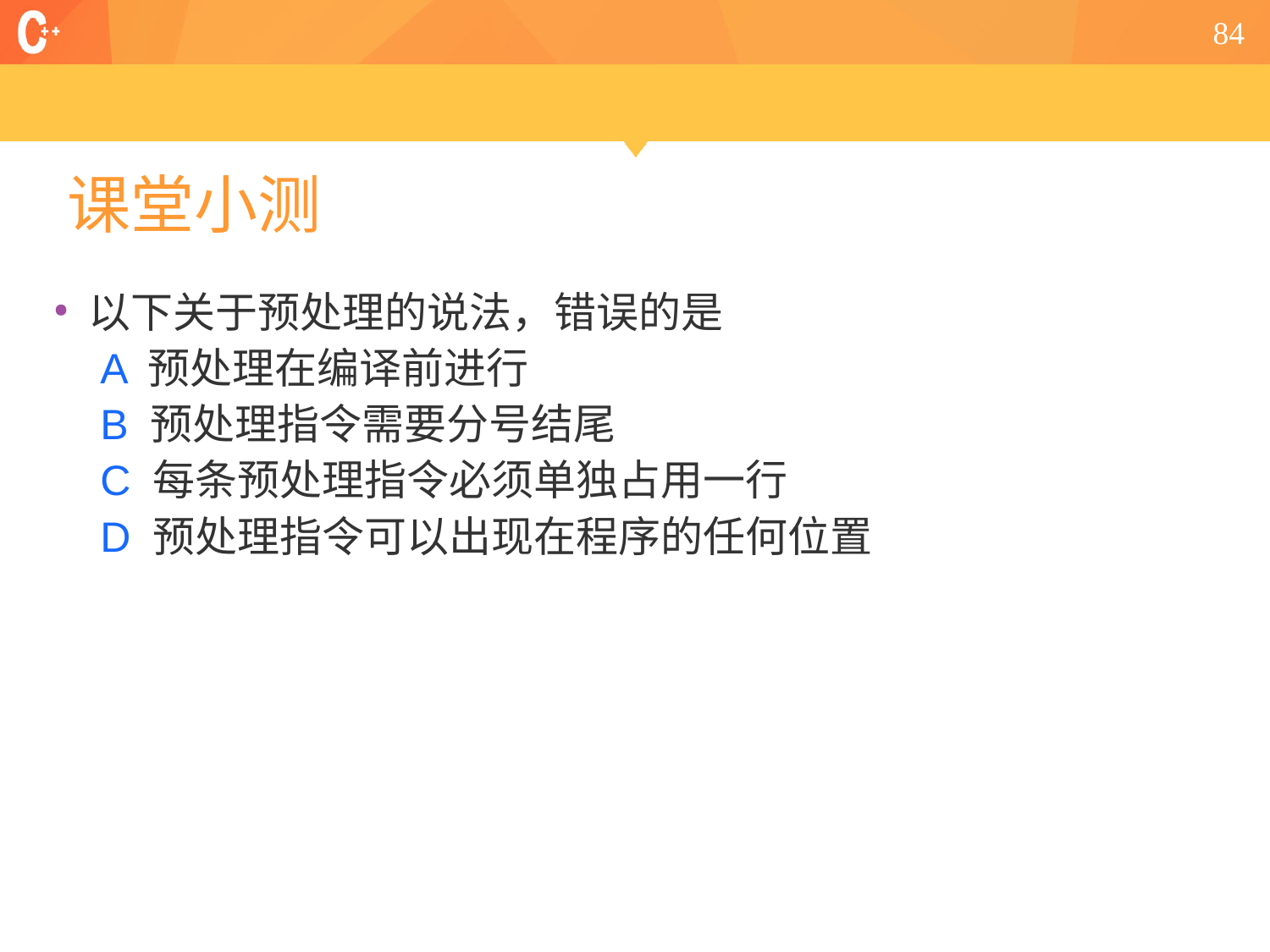

84
# 课堂小测
以下关于预处理的说法，错误的是
    A 预处理在编译前进行
    B 预处理指令需要分号结尾
    C 每条预处理指令必须单独占用一行
    D 预处理指令可以出现在程序的任何位置